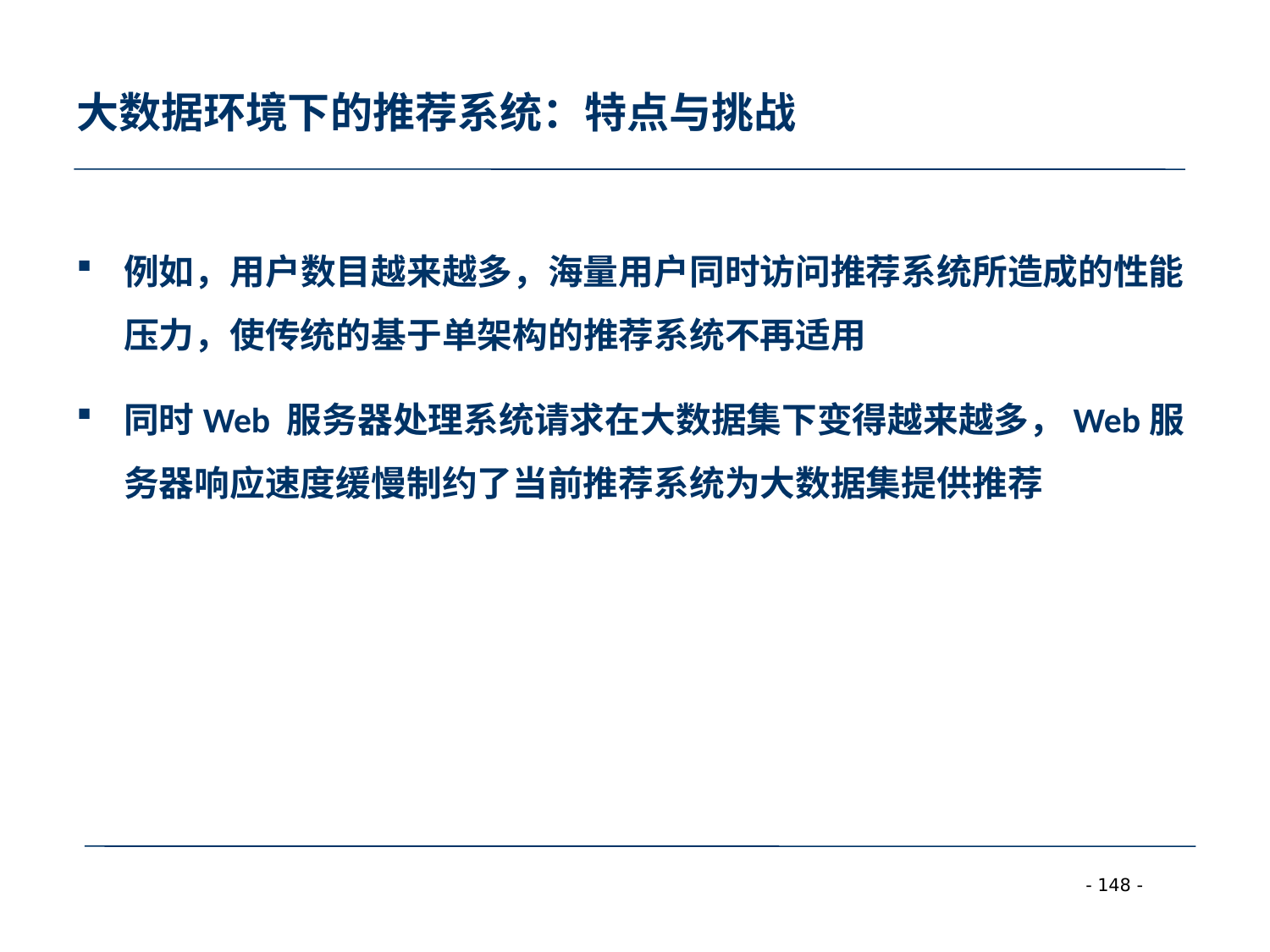

# 大数据环境下的推荐系统：特点与挑战
例如，用户数目越来越多，海量用户同时访问推荐系统所造成的性能压力，使传统的基于单架构的推荐系统不再适用
同时Web 服务器处理系统请求在大数据集下变得越来越多，Web服务器响应速度缓慢制约了当前推荐系统为大数据集提供推荐